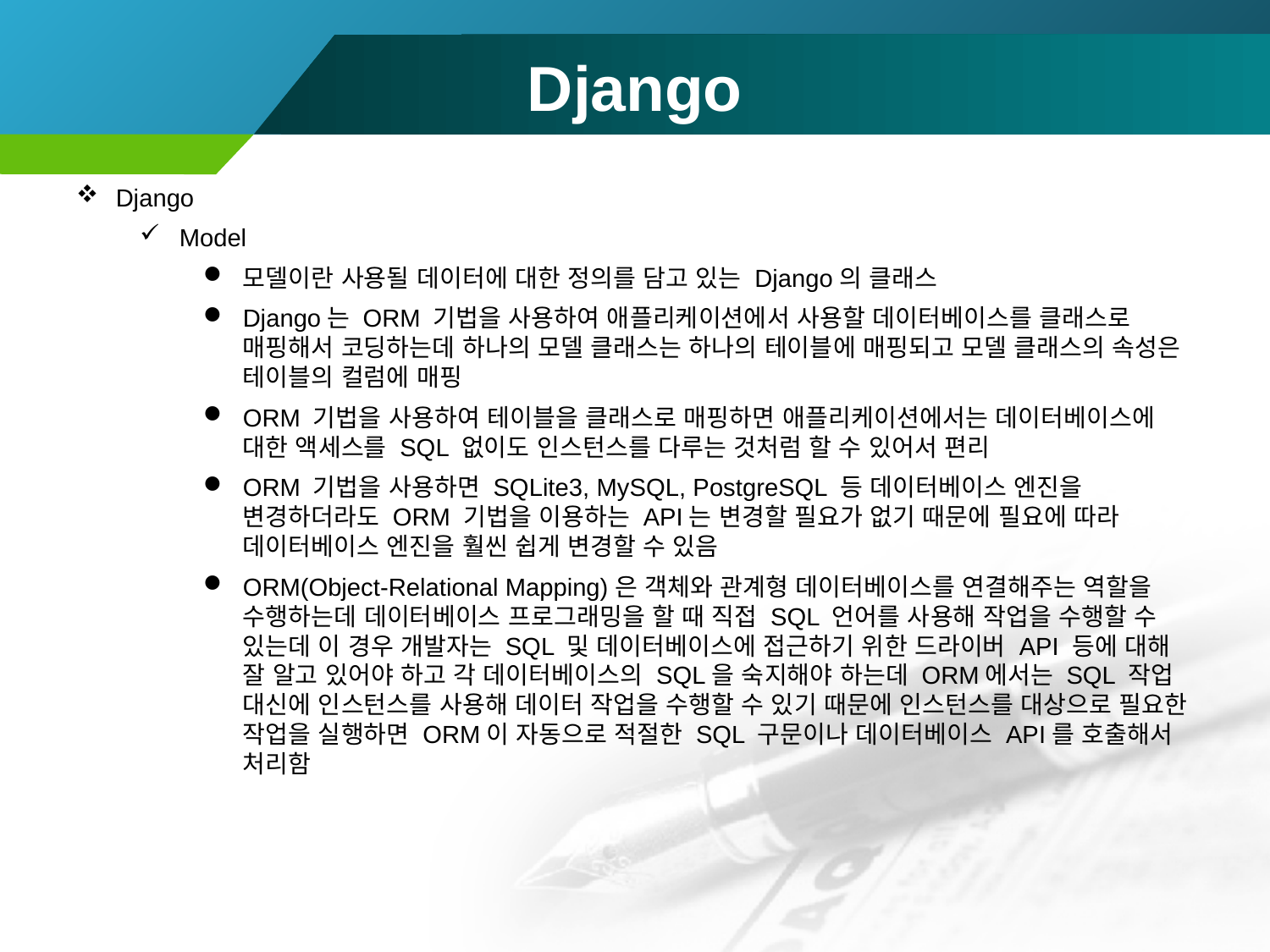

# Django
Django
Model
모델이란 사용될 데이터에 대한 정의를 담고 있는 Django의 클래스
Django는 ORM 기법을 사용하여 애플리케이션에서 사용할 데이터베이스를 클래스로 매핑해서 코딩하는데 하나의 모델 클래스는 하나의 테이블에 매핑되고 모델 클래스의 속성은 테이블의 컬럼에 매핑
ORM 기법을 사용하여 테이블을 클래스로 매핑하면 애플리케이션에서는 데이터베이스에 대한 액세스를 SQL 없이도 인스턴스를 다루는 것처럼 할 수 있어서 편리
ORM 기법을 사용하면 SQLite3, MySQL, PostgreSQL 등 데이터베이스 엔진을 변경하더라도 ORM 기법을 이용하는 API는 변경할 필요가 없기 때문에 필요에 따라 데이터베이스 엔진을 훨씬 쉽게 변경할 수 있음
ORM(Object-Relational Mapping)은 객체와 관계형 데이터베이스를 연결해주는 역할을 수행하는데 데이터베이스 프로그래밍을 할 때 직접 SQL 언어를 사용해 작업을 수행할 수 있는데 이 경우 개발자는 SQL 및 데이터베이스에 접근하기 위한 드라이버 API 등에 대해 잘 알고 있어야 하고 각 데이터베이스의 SQL을 숙지해야 하는데 ORM에서는 SQL 작업 대신에 인스턴스를 사용해 데이터 작업을 수행할 수 있기 때문에 인스턴스를 대상으로 필요한 작업을 실행하면 ORM이 자동으로 적절한 SQL 구문이나 데이터베이스 API를 호출해서 처리함